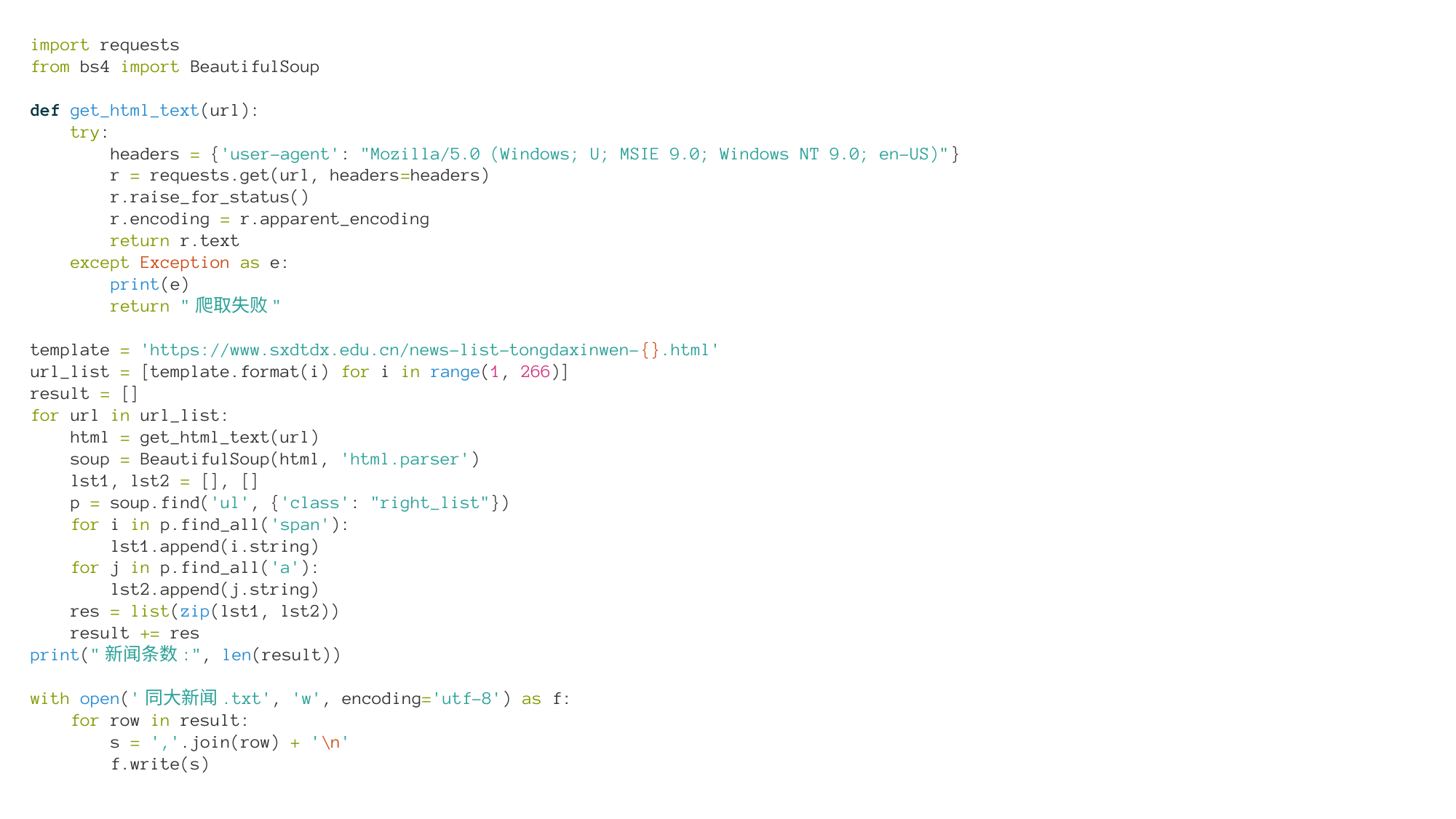

import requests
from bs4 import BeautifulSoup

def get_html_text(url):
    try:
        headers = {'user-agent': "Mozilla/5.0 (Windows; U; MSIE 9.0; Windows NT 9.0; en-US)"}
        r = requests.get(url, headers=headers)
        r.raise_for_status()
        r.encoding = r.apparent_encoding
        return r.text
    except Exception as e:
        print(e)
        return "爬取失败"

template = 'https://www.sxdtdx.edu.cn/news-list-tongdaxinwen-{}.html'
url_list = [template.format(i) for i in range(1, 266)]
result = []
for url in url_list:
    html = get_html_text(url)
    soup = BeautifulSoup(html, 'html.parser')
    lst1, lst2 = [], []
    p = soup.find('ul', {'class': "right_list"})
    for i in p.find_all('span'):
        lst1.append(i.string)
    for j in p.find_all('a'):
        lst2.append(j.string)
    res = list(zip(lst1, lst2))
    result += res
print("新闻条数:", len(result))

with open('同大新闻.txt', 'w', encoding='utf-8') as f:
    for row in result:
        s = ','.join(row) + '\n'
        f.write(s)